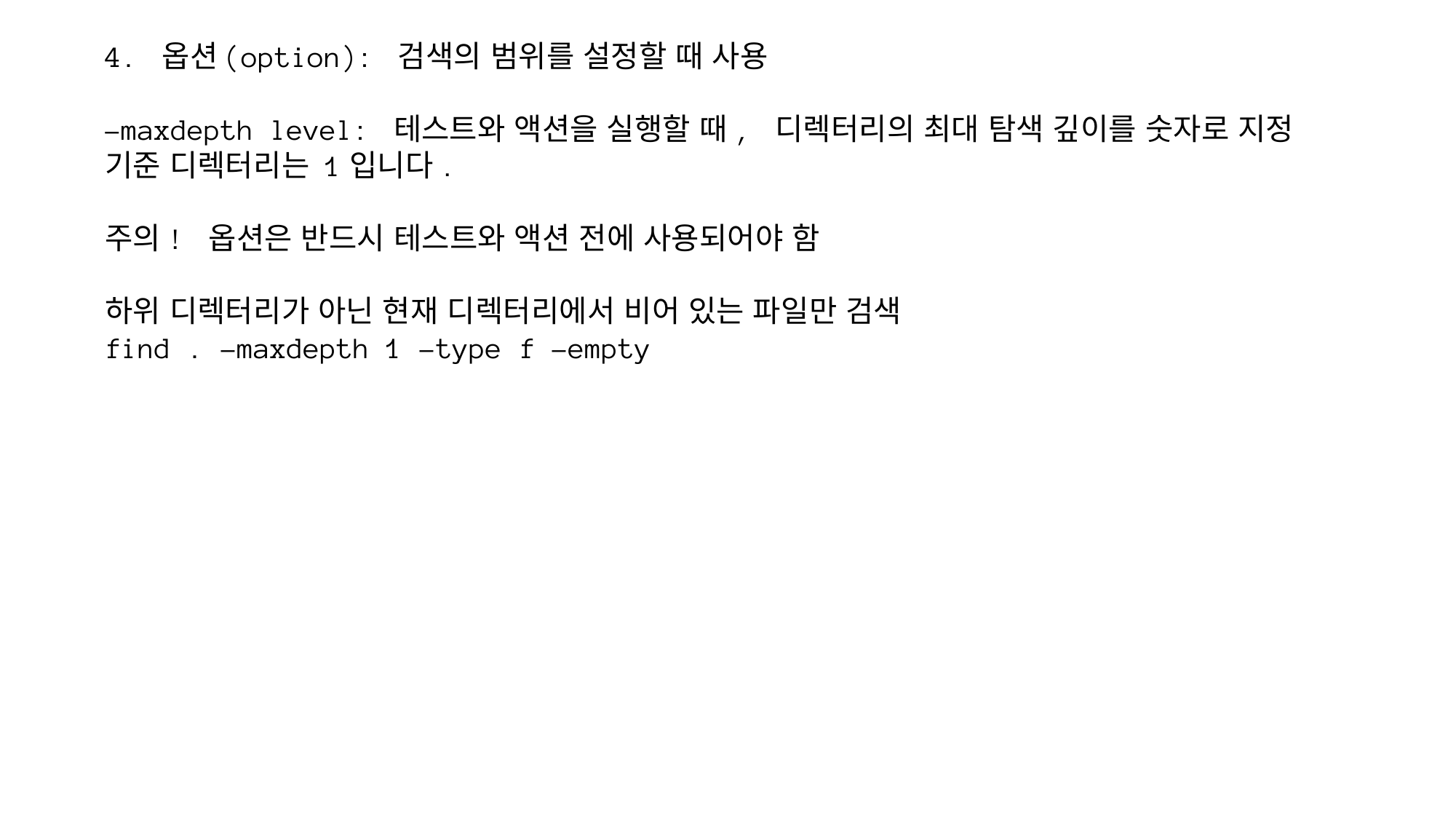

4. 옵션(option): 검색의 범위를 설정할 때 사용

-maxdepth level: 테스트와 액션을 실행할 때, 디렉터리의 최대 탐색 깊이를 숫자로 지정
기준 디렉터리는 1입니다.

주의! 옵션은 반드시 테스트와 액션 전에 사용되어야 함

하위 디렉터리가 아닌 현재 디렉터리에서 비어 있는 파일만 검색
find . -maxdepth 1 -type f -empty